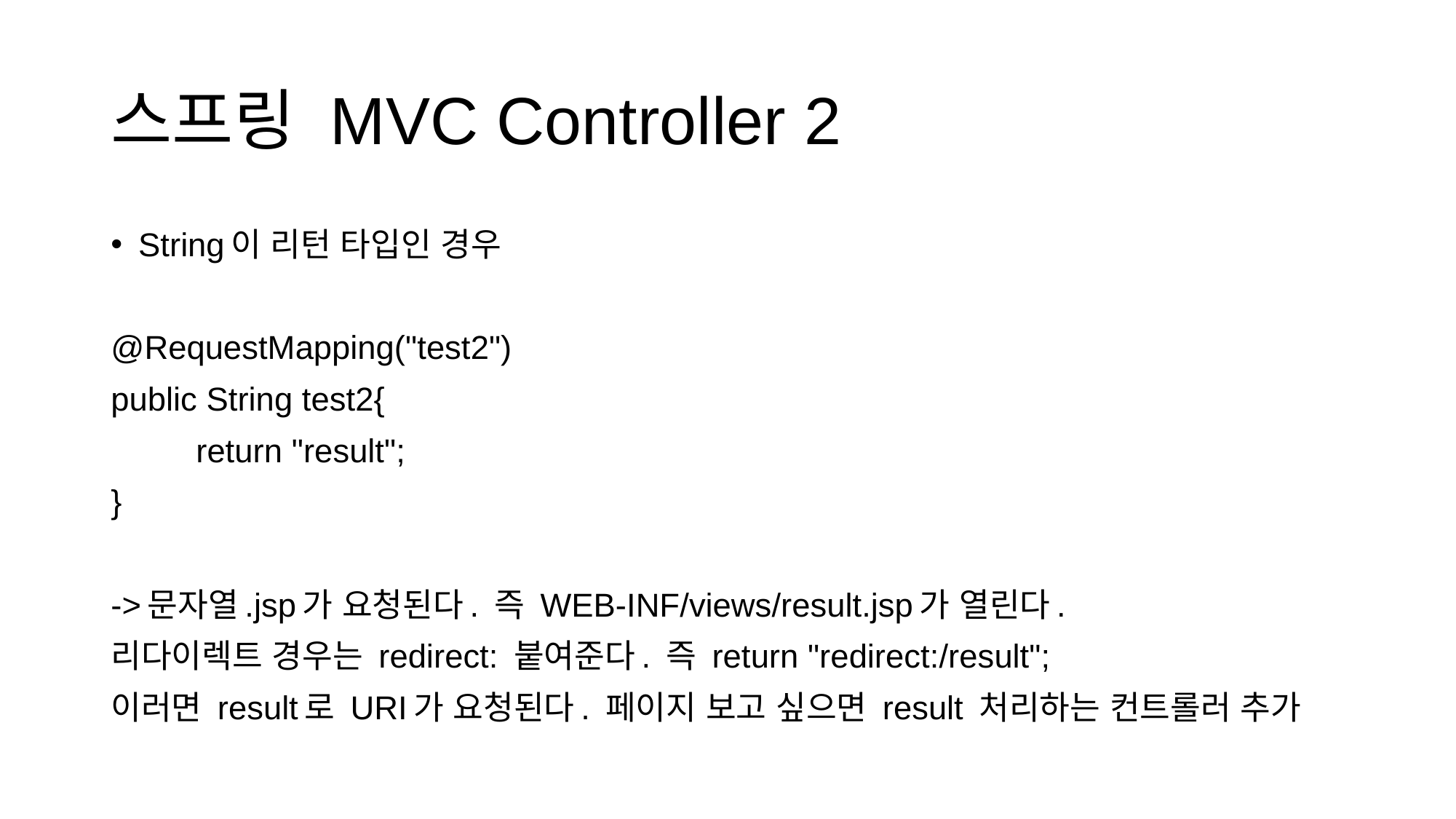

# 스프링 MVC Controller 2
String이 리턴 타입인 경우

@RequestMapping("test2")
public String test2{
	return "result";
}

->문자열.jsp가 요청된다. 즉 WEB-INF/views/result.jsp가 열린다.
리다이렉트 경우는 redirect: 붙여준다. 즉 return "redirect:/result";
이러면 result로 URI가 요청된다. 페이지 보고 싶으면 result 처리하는 컨트롤러 추가